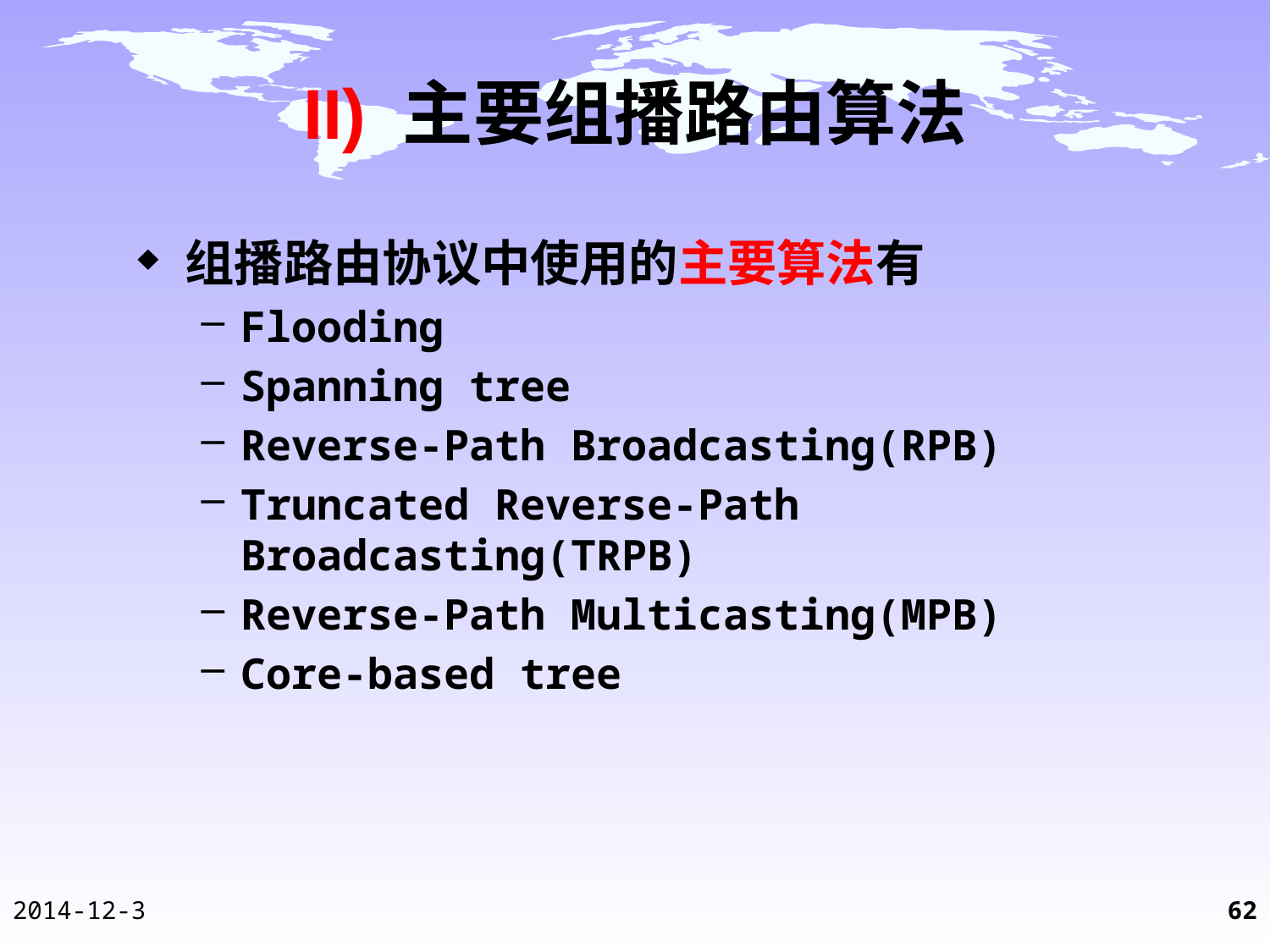

# II) 主要组播路由算法
组播路由协议中使用的主要算法有
Flooding
Spanning tree
Reverse-Path Broadcasting(RPB)
Truncated Reverse-Path Broadcasting(TRPB)
Reverse-Path Multicasting(MPB)
Core-based tree
2014-12-3
62